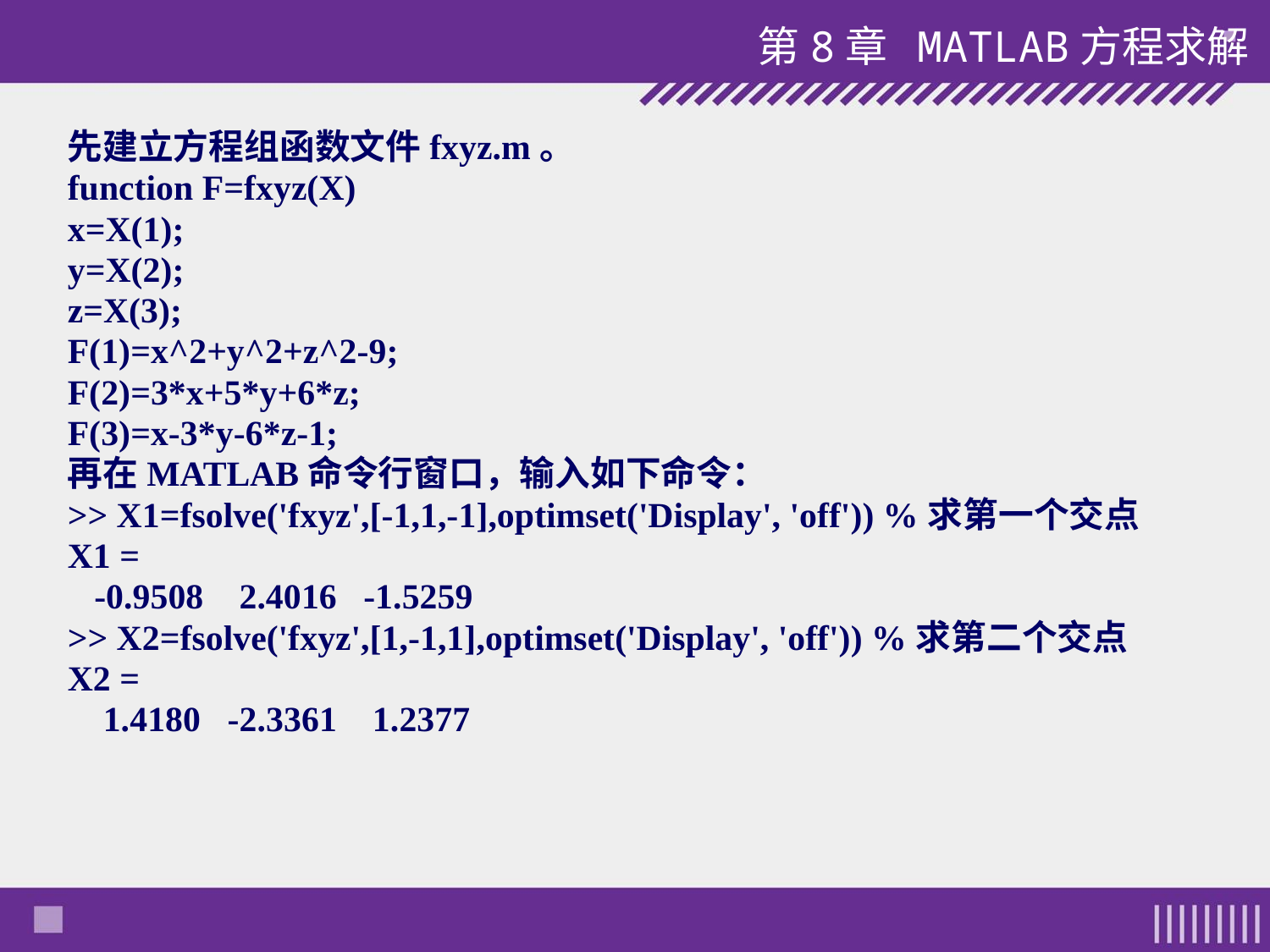

第8章  MATLAB方程求解
先建立方程组函数文件fxyz.m。
function F=fxyz(X)
x=X(1);
y=X(2);
z=X(3);
F(1)=x^2+y^2+z^2-9;
F(2)=3*x+5*y+6*z;
F(3)=x-3*y-6*z-1;
再在MATLAB命令行窗口，输入如下命令：
>> X1=fsolve('fxyz',[-1,1,-1],optimset('Display', 'off')) %求第一个交点
X1 =
   -0.9508    2.4016   -1.5259
>> X2=fsolve('fxyz',[1,-1,1],optimset('Display', 'off')) %求第二个交点
X2 =
    1.4180   -2.3361    1.2377